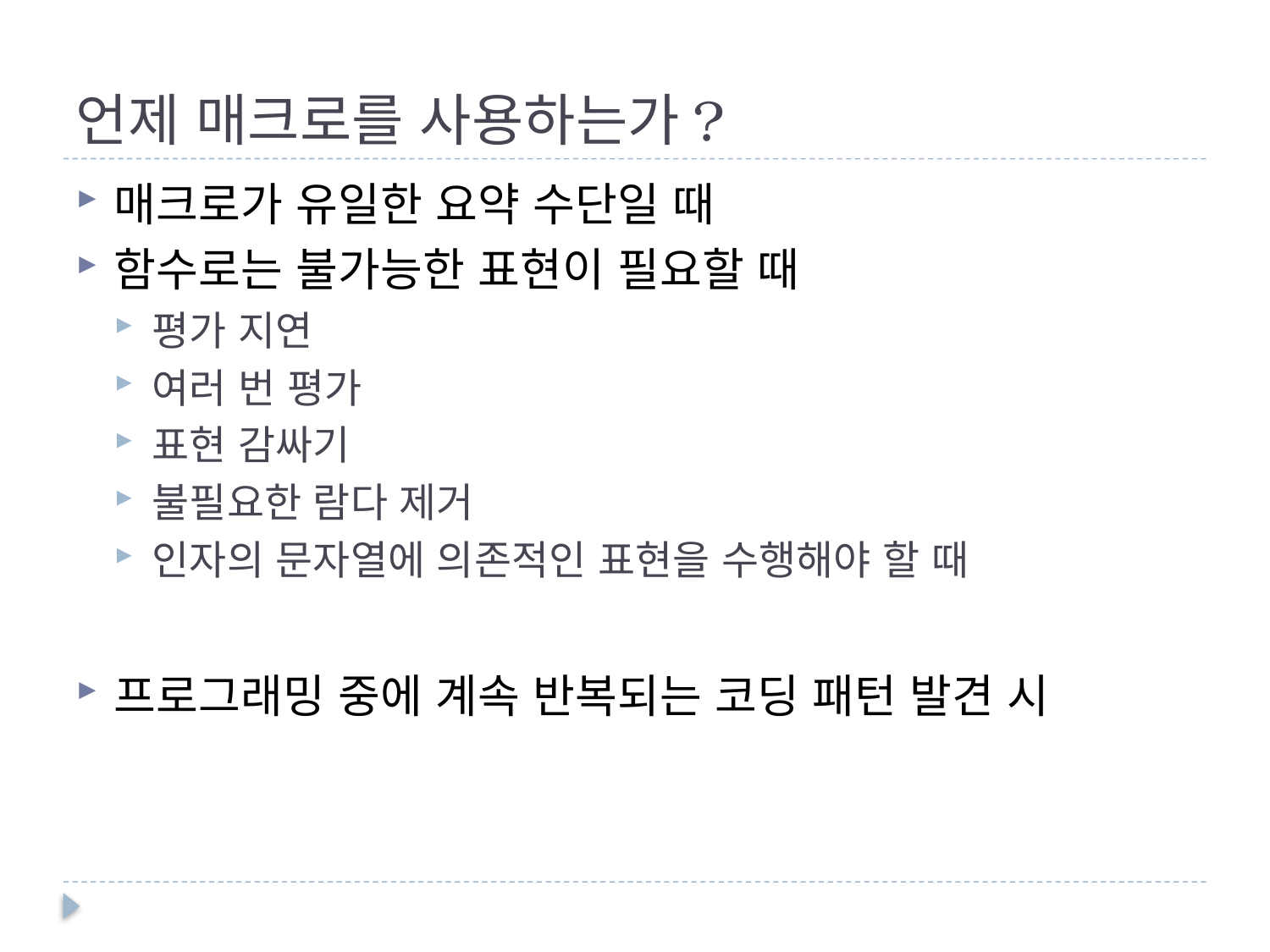

# 언제 매크로를 사용하는가?
매크로가 유일한 요약 수단일 때
함수로는 불가능한 표현이 필요할 때
평가 지연
여러 번 평가
표현 감싸기
불필요한 람다 제거
인자의 문자열에 의존적인 표현을 수행해야 할 때

프로그래밍 중에 계속 반복되는 코딩 패턴 발견 시